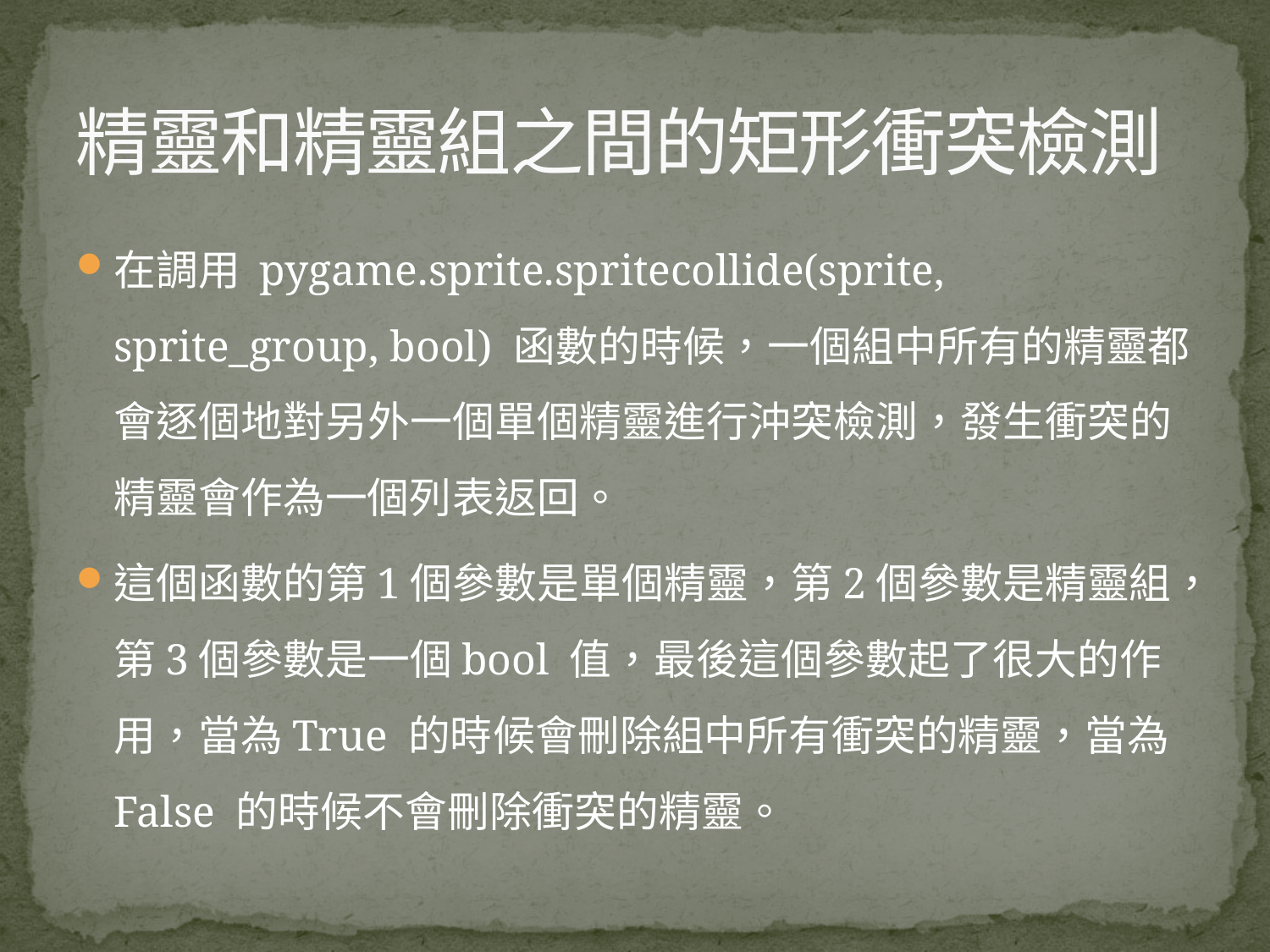

# 精靈和精靈組之間的矩形衝突檢測
在調用 pygame.sprite.spritecollide(sprite, sprite_group, bool) 函數的時候，一個組中所有的精靈都會逐個地對另外一個單個精靈進行沖突檢測，發生衝突的精靈會作為一個列表返回。
這個函數的第1個參數是單個精靈，第2個參數是精靈組，第3個參數是一個bool 值，最後這個參數起了很大的作用，當為True 的時候會刪除組中所有衝突的精靈，當為False 的時候不會刪除衝突的精靈。